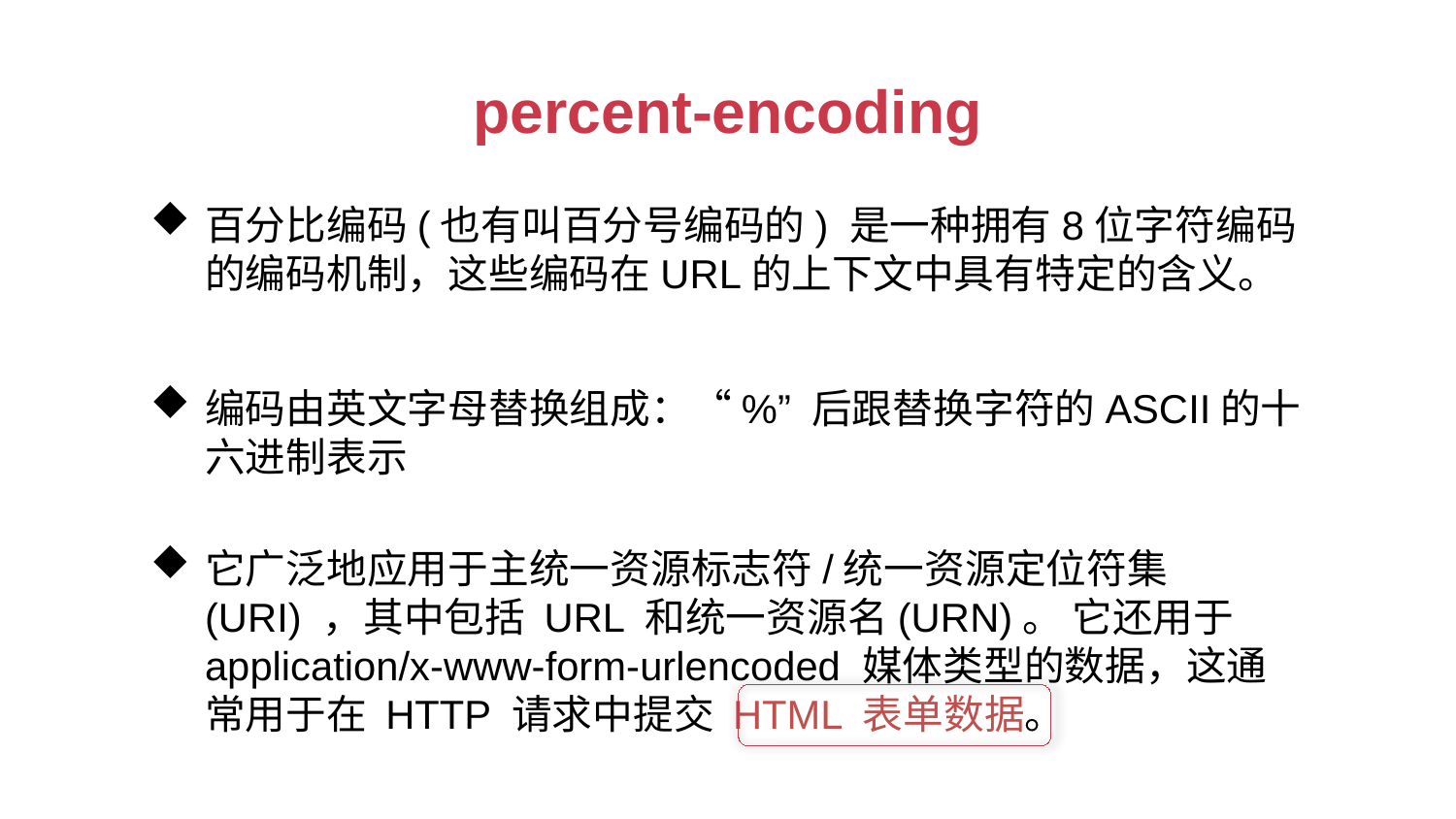

percent-encoding
百分比编码(也有叫百分号编码的) 是一种拥有8位字符编码的编码机制，这些编码在URL的上下文中具有特定的含义。
编码由英文字母替换组成：“%” 后跟替换字符的ASCII的十六进制表示
它广泛地应用于主统一资源标志符/统一资源定位符集(URI) ，其中包括 URL 和统一资源名(URN)。 它还用于application/x-www-form-urlencoded 媒体类型的数据，这通常用于在 HTTP 请求中提交 HTML 表单数据。